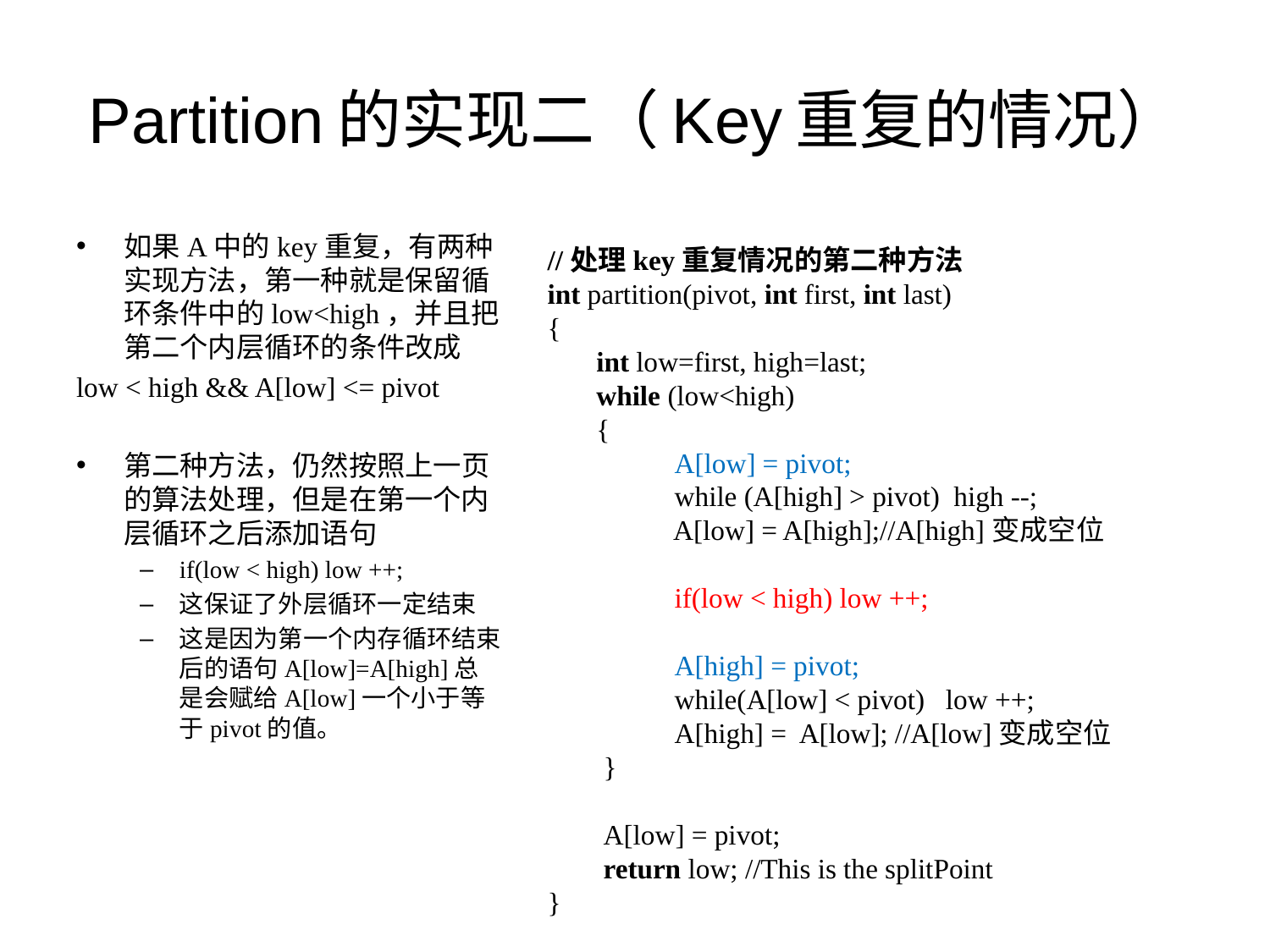

# Partition的实现二（Key重复的情况）
如果A中的key重复，有两种实现方法，第一种就是保留循环条件中的low<high，并且把第二个内层循环的条件改成
low < high && A[low] <= pivot

第二种方法，仍然按照上一页的算法处理，但是在第一个内层循环之后添加语句
if(low < high) low ++;
这保证了外层循环一定结束
这是因为第一个内存循环结束后的语句A[low]=A[high]总是会赋给A[low]一个小于等于pivot的值。
//处理key重复情况的第二种方法
int partition(pivot, int first, int last)
{
       int low=first, high=last;
       while (low<high)
       {
	A[low] = pivot;
	while (A[high] > pivot)  high --;
                  A[low] = A[high];//A[high]变成空位

	if(low < high) low ++;

	A[high] = pivot;
	while(A[low] < pivot)   low ++;
	A[high] =  A[low]; //A[low]变成空位
        }

        A[low] = pivot;
        return low; //This is the splitPoint
}